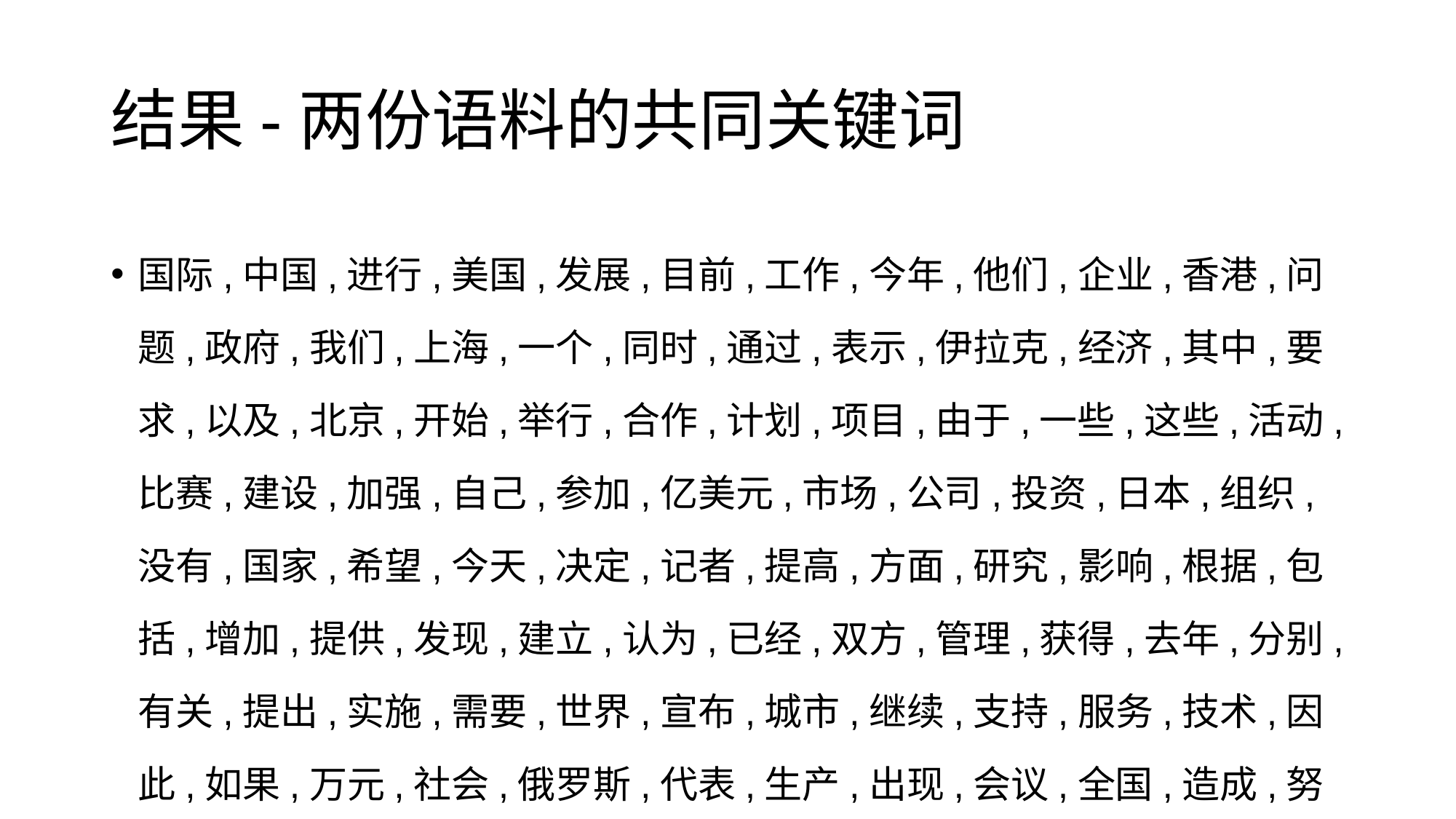

# 结果-两份语料的共同关键词
国际,中国,进行,美国,发展,目前,工作,今年,他们,企业,香港,问题,政府,我们,上海,一个,同时,通过,表示,伊拉克,经济,其中,要求,以及,北京,开始,举行,合作,计划,项目,由于,一些,这些,活动,比赛,建设,加强,自己,参加,亿美元,市场,公司,投资,日本,组织,没有,国家,希望,今天,决定,记者,提高,方面,研究,影响,根据,包括,增加,提供,发现,建立,认为,已经,双方,管理,获得,去年,分别,有关,提出,实施,需要,世界,宣布,城市,继续,支持,服务,技术,因此,如果,万元,社会,俄罗斯,代表,生产,出现,会议,全国,造成,努力,现在,强调,必须,规定,情况,报道,地区,安全,联合国